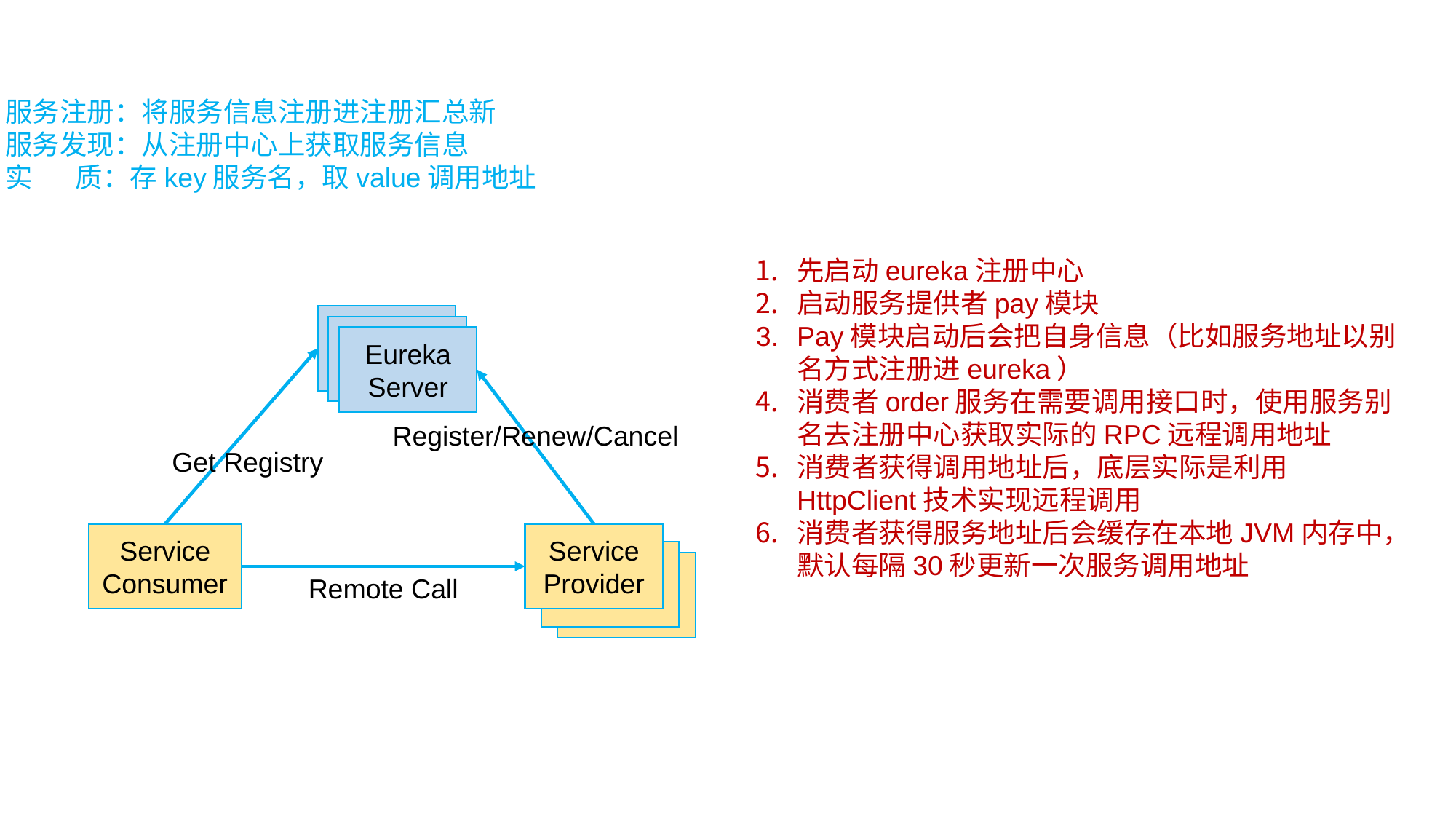

服务注册：将服务信息注册进注册汇总新
服务发现：从注册中心上获取服务信息
实       质：存key服务名，取value调用地址
先启动eureka注册中心
启动服务提供者pay模块
Pay模块启动后会把自身信息（比如服务地址以别名方式注册进eureka）
消费者order服务在需要调用接口时，使用服务别名去注册中心获取实际的RPC远程调用地址
消费者获得调用地址后，底层实际是利用HttpClient技术实现远程调用
消费者获得服务地址后会缓存在本地JVM内存中，默认每隔30秒更新一次服务调用地址

Eureka Server
Register/Renew/Cancel
Get Registry
Service Consumer
Service Provider

Remote Call